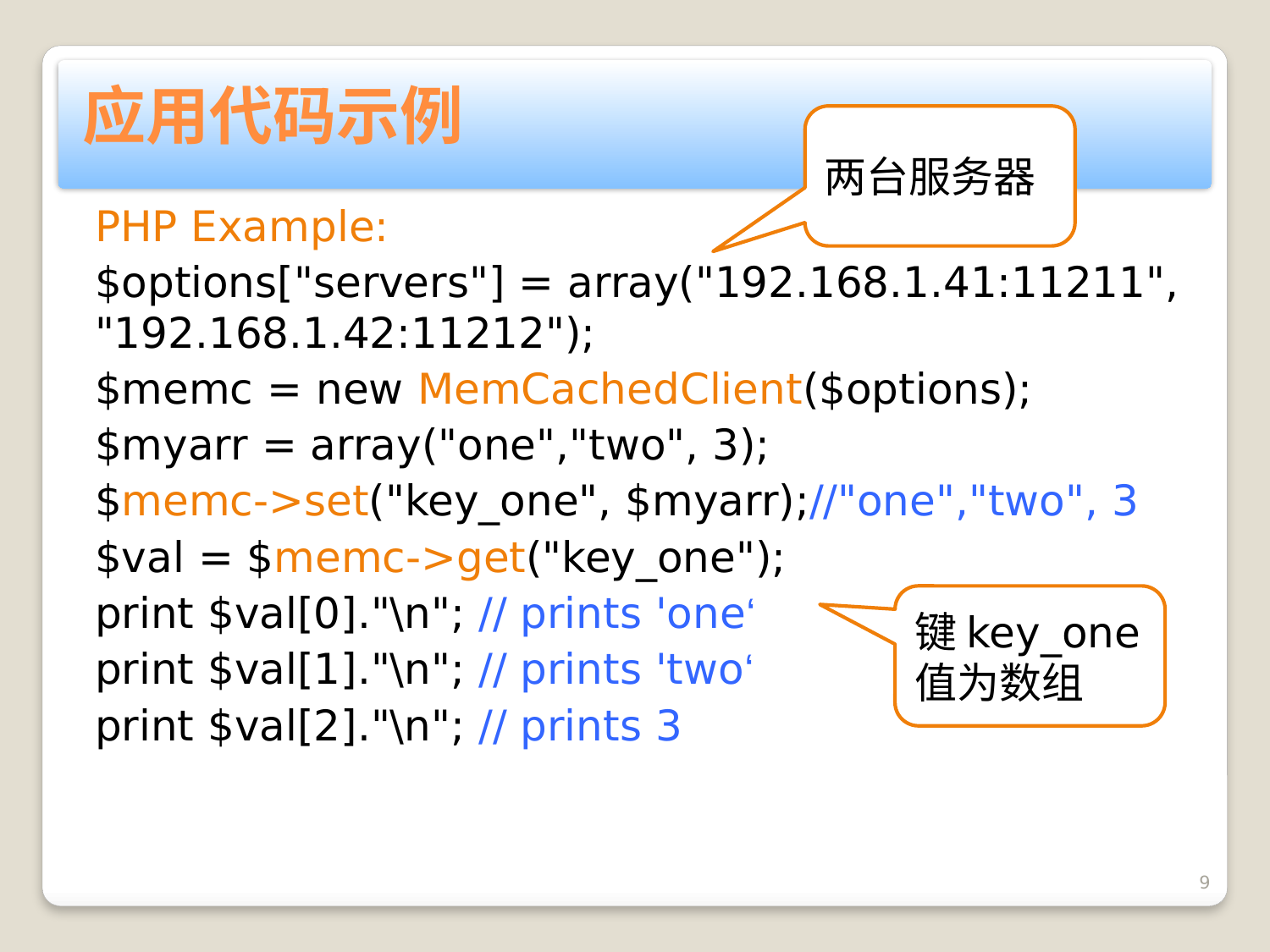

应用代码示例
两台服务器
PHP Example:
$options["servers"] = array("192.168.1.41:11211", "192.168.1.42:11212");
$memc = new MemCachedClient($options);
$myarr = array("one","two", 3);
$memc->set("key_one", $myarr);//"one","two", 3
$val = $memc->get("key_one");
print $val[0]."\n"; // prints 'one‘
print $val[1]."\n"; // prints 'two‘
print $val[2]."\n"; // prints 3
键key_one值为数组
9